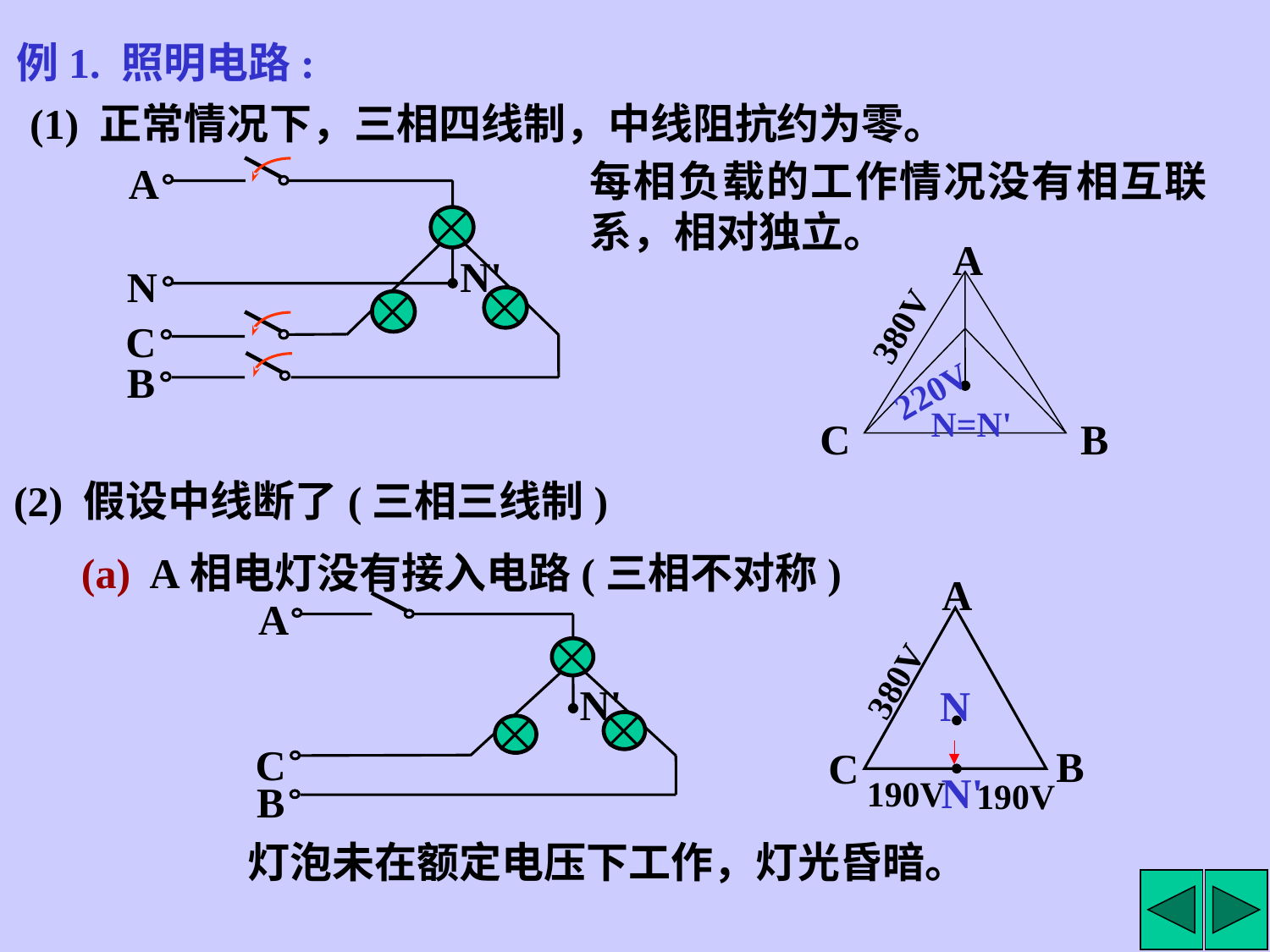

例1. 照明电路:
(1) 正常情况下，三相四线制，中线阻抗约为零。
每相负载的工作情况没有相互联系，相对独立。
A

N'
N

C

B

A

380V
220V
N=N'
C
B
(2) 假设中线断了(三相三线制)
(a)  A相电灯没有接入电路(三相不对称)
A

380V
N

B
C
N'

190V
190V
A

N'

C

B

灯泡未在额定电压下工作，灯光昏暗。